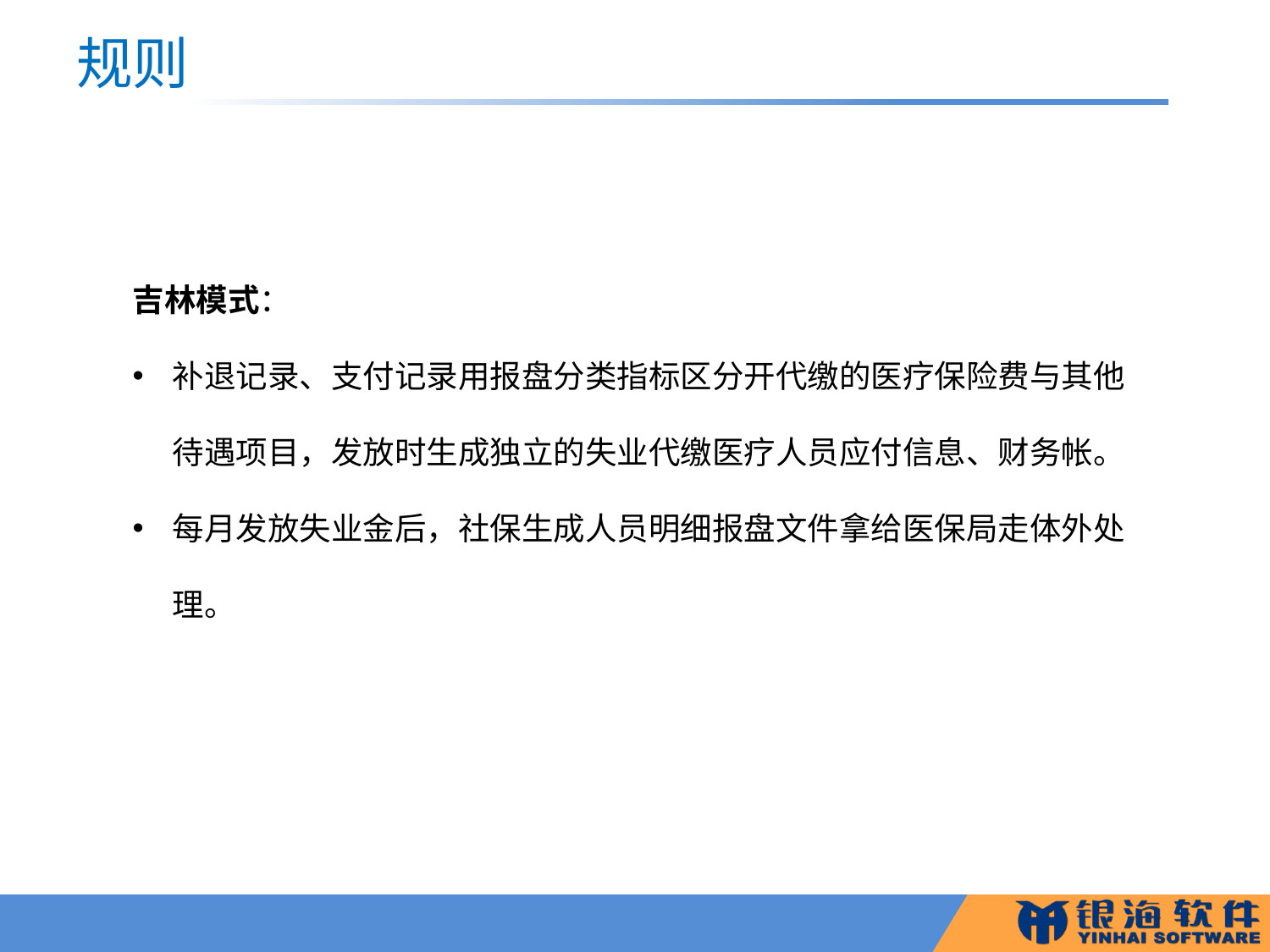

# 规则
吉林模式：
补退记录、支付记录用报盘分类指标区分开代缴的医疗保险费与其他待遇项目，发放时生成独立的失业代缴医疗人员应付信息、财务帐。
每月发放失业金后，社保生成人员明细报盘文件拿给医保局走体外处理。